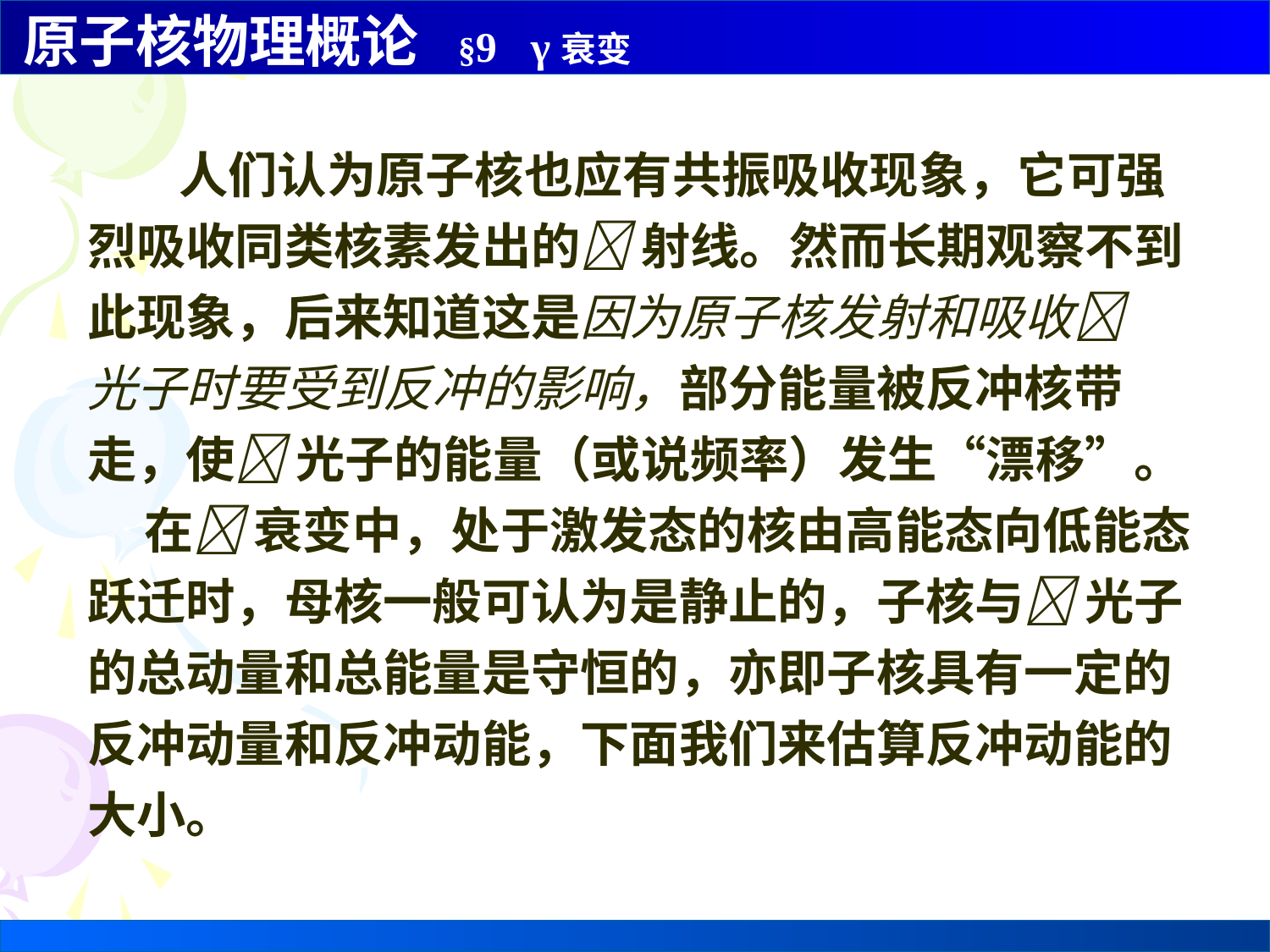

人们认为原子核也应有共振吸收现象，它可强烈吸收同类核素发出的γ 射线。然而长期观察不到此现象，后来知道这是因为原子核发射和吸收γ  光子时要受到反冲的影响，部分能量被反冲核带走，使γ 光子的能量（或说频率）发生“漂移”。
    在γ 衰变中，处于激发态的核由高能态向低能态跃迁时，母核一般可认为是静止的，子核与γ 光子的总动量和总能量是守恒的，亦即子核具有一定的反冲动量和反冲动能，下面我们来估算反冲动能的大小。